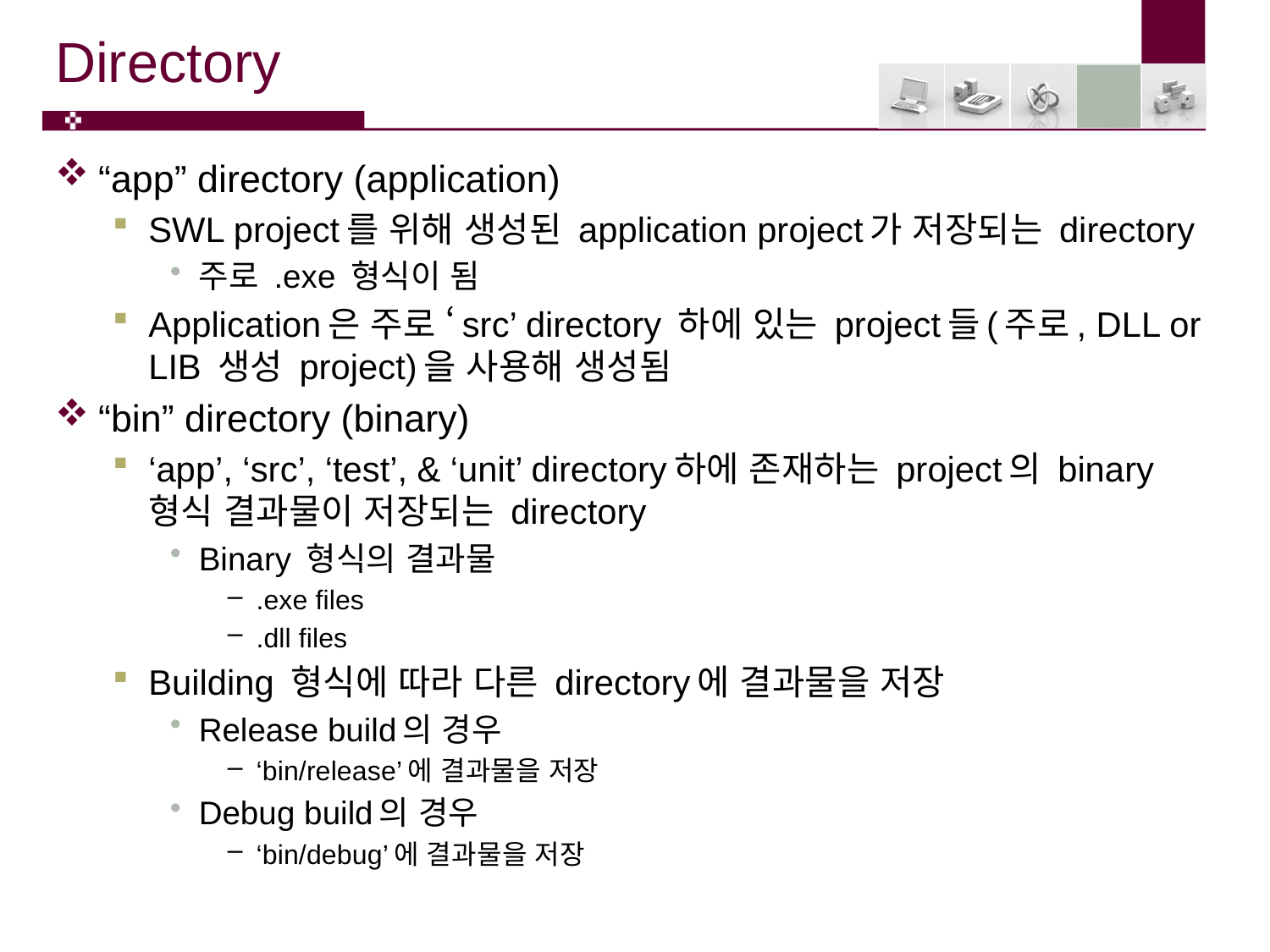

# Directory
“app” directory (application)
SWL project를 위해 생성된 application project가 저장되는 directory
주로 .exe 형식이 됨
Application은 주로 ‘src’ directory 하에 있는 project들(주로, DLL or LIB 생성 project)을 사용해 생성됨
“bin” directory (binary)
‘app’, ‘src’, ‘test’, & ‘unit’ directory하에 존재하는 project의 binary 형식 결과물이 저장되는 directory
Binary 형식의 결과물
.exe files
.dll files
Building 형식에 따라 다른 directory에 결과물을 저장
Release build의 경우
‘bin/release’에 결과물을 저장
Debug build의 경우
‘bin/debug’에 결과물을 저장